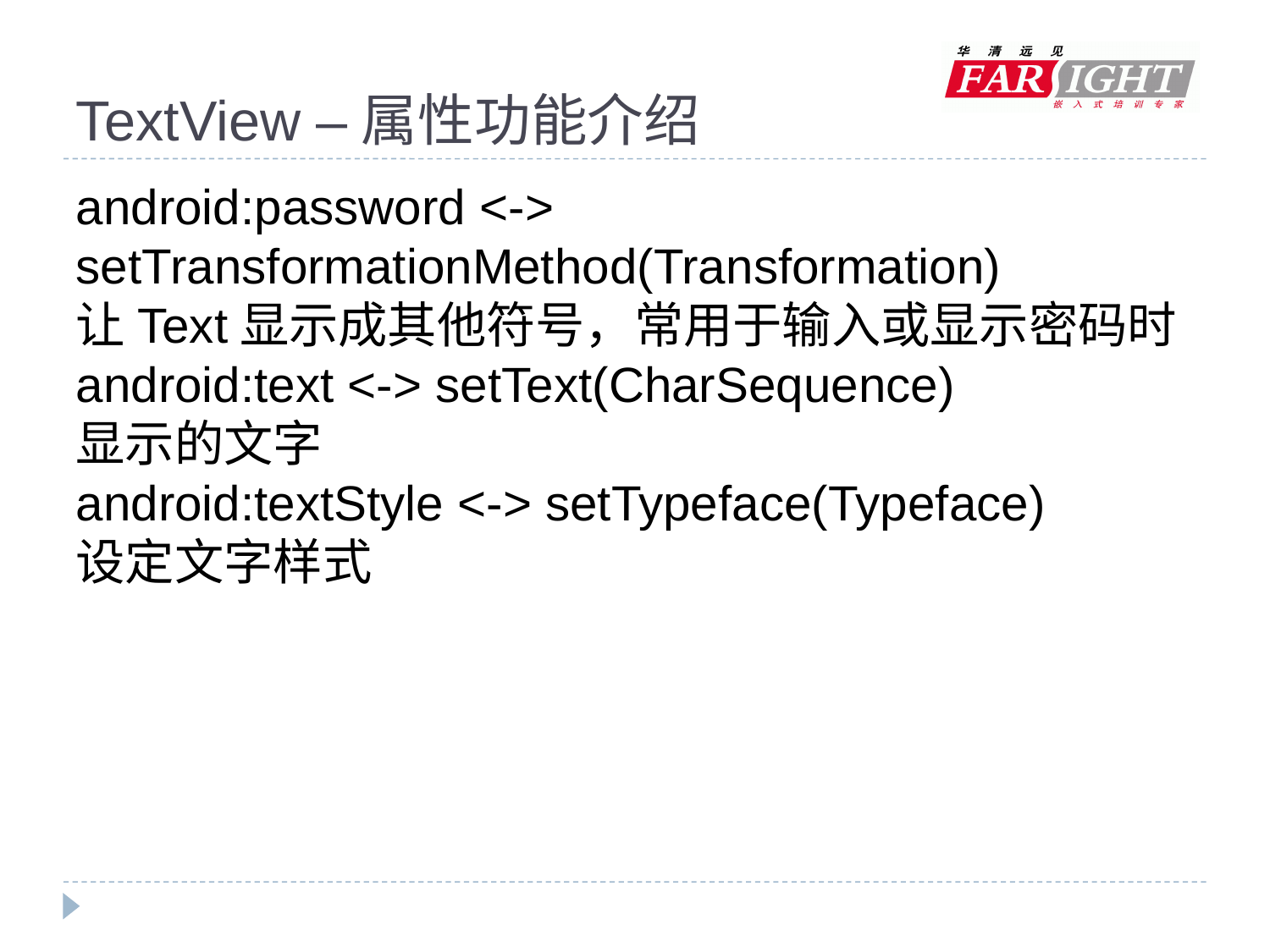

# TextView –属性功能介绍
android:password <-> setTransformationMethod(Transformation)
让Text显示成其他符号，常用于输入或显示密码时
android:text <-> setText(CharSequence)
显示的文字
android:textStyle <-> setTypeface(Typeface)
设定文字样式